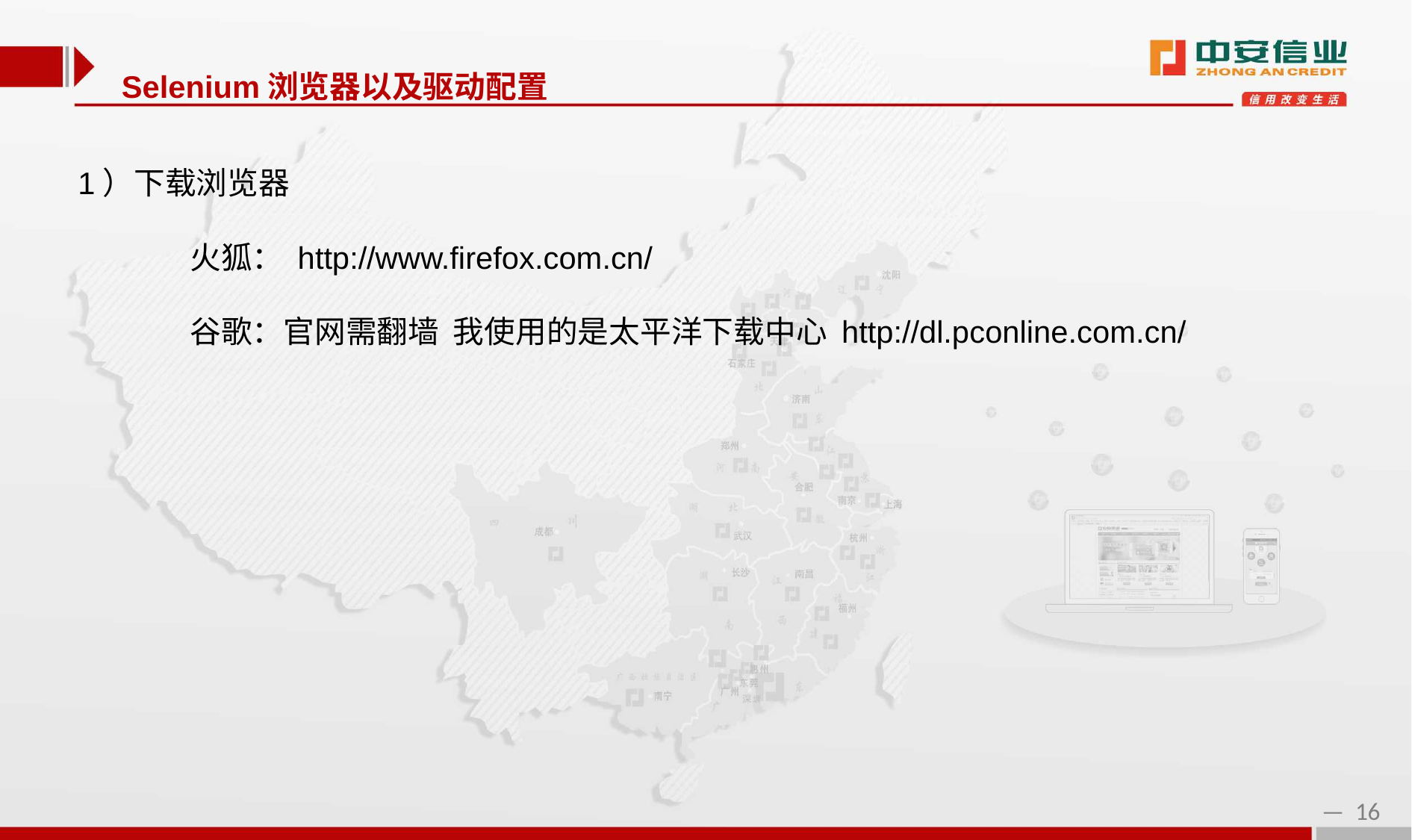

Selenium浏览器以及驱动配置
1）下载浏览器

	火狐： http://www.firefox.com.cn/

	谷歌：官网需翻墙  我使用的是太平洋下载中心 http://dl.pconline.com.cn/

—  16 —